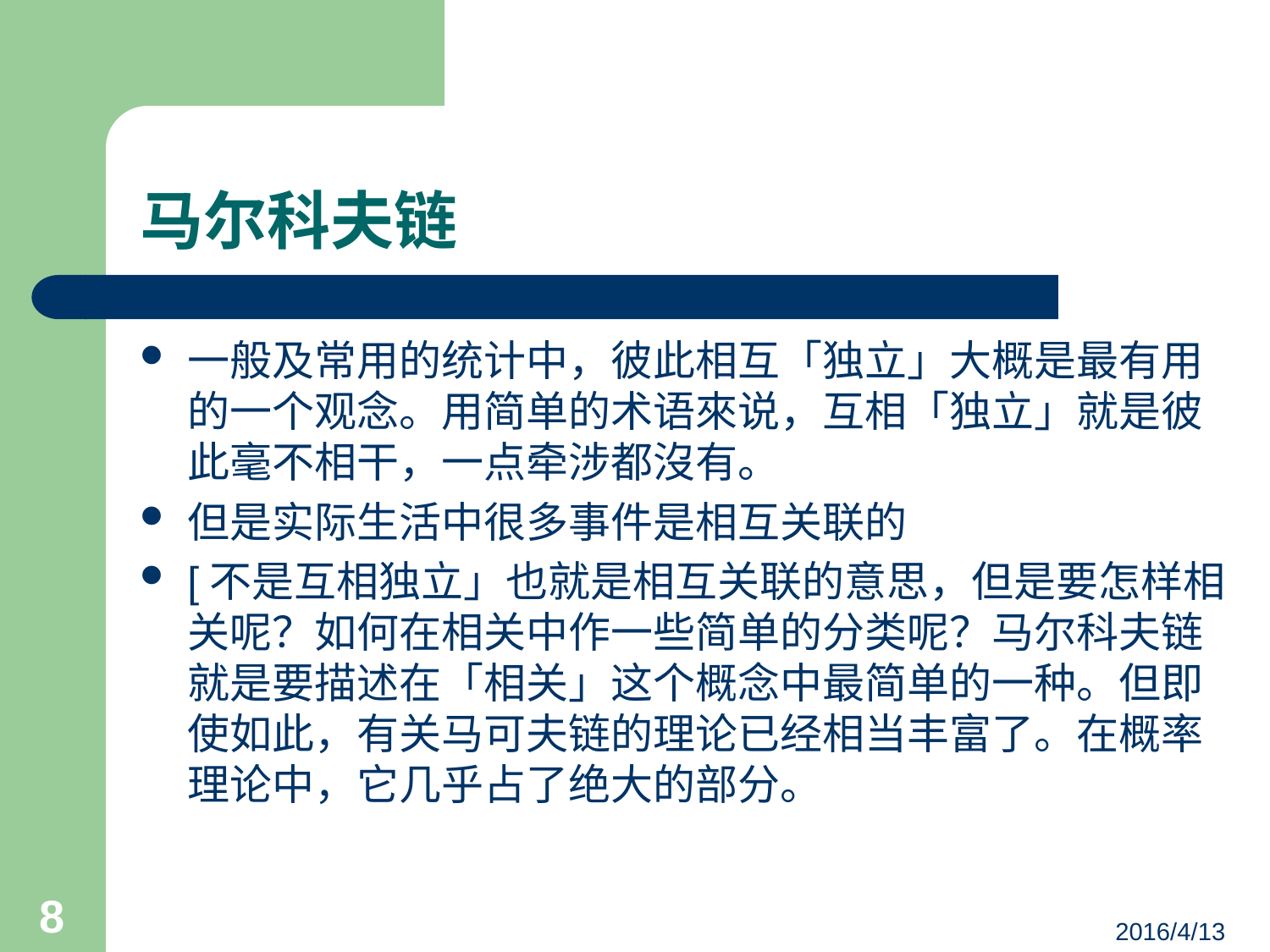

# 马尔科夫链
一般及常用的统计中，彼此相互「独立」大概是最有用的一个观念。用简单的术语來说，互相「独立」就是彼此毫不相干，一点牵涉都沒有。
但是实际生活中很多事件是相互关联的
[不是互相独立」也就是相互关联的意思，但是要怎样相关呢？如何在相关中作一些简单的分类呢？马尔科夫链就是要描述在「相关」这个概念中最简单的一种。但即使如此，有关马可夫链的理论已经相当丰富了。在概率理论中，它几乎占了绝大的部分。
8
2016/4/13